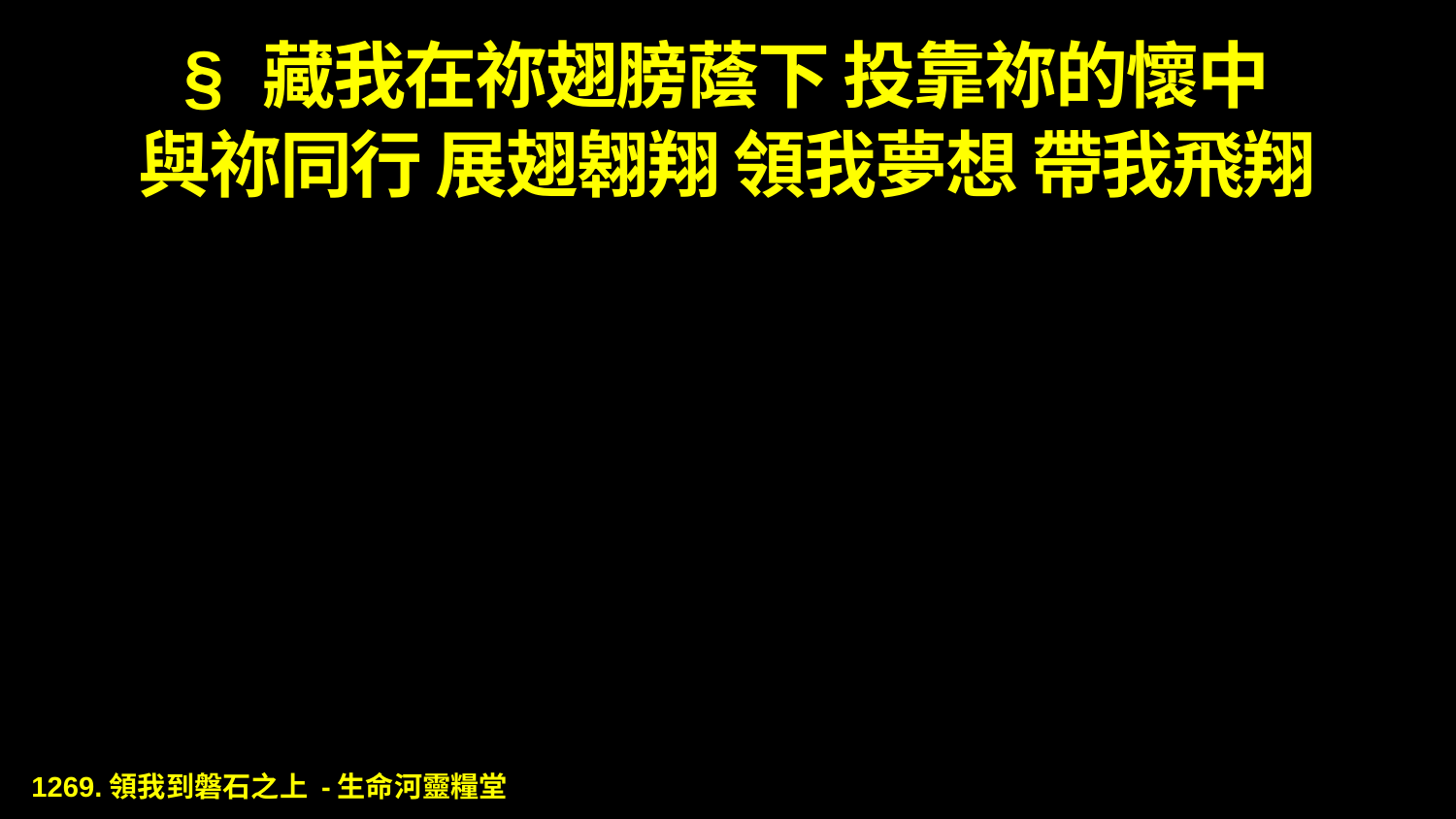

# § 藏我在祢翅膀蔭下 投靠祢的懷中 與祢同行 展翅翱翔 領我夢想 帶我飛翔
1269.領我到磐石之上 -生命河靈糧堂